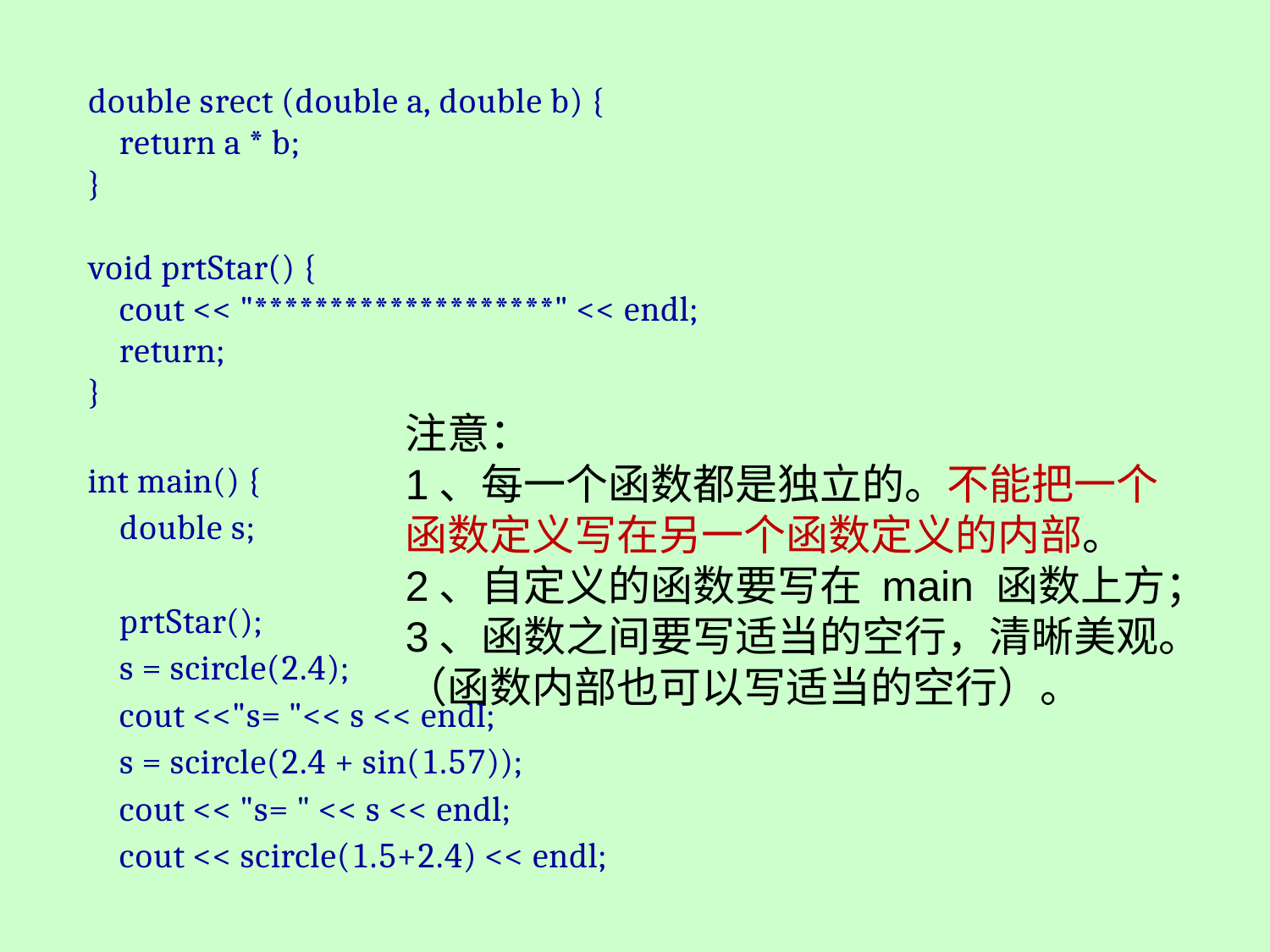

double srect (double a, double b) {
    return a * b;
}

void prtStar() {
    cout << "********************" << endl;
    return;
}

int main() {
    double s;

    prtStar();
    s = scircle(2.4);
    cout <<"s= "<< s << endl;
    s = scircle(2.4 + sin(1.57));
    cout << "s= " << s << endl;
    cout << scircle(1.5+2.4) << endl;
注意：
1、每一个函数都是独立的。不能把一个
函数定义写在另一个函数定义的内部。
2、自定义的函数要写在 main 函数上方；
3、函数之间要写适当的空行，清晰美观。
（函数内部也可以写适当的空行）。
26